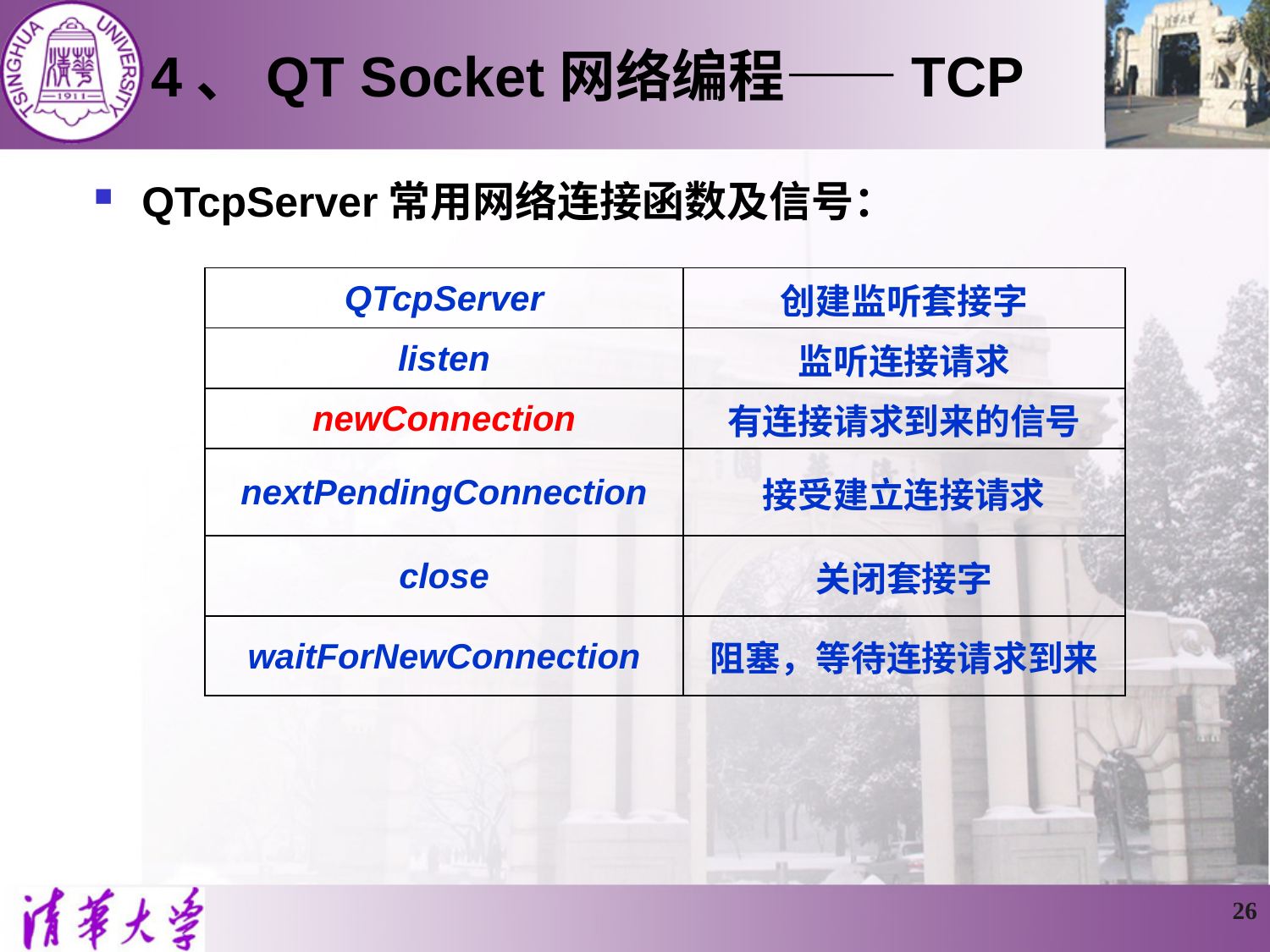

4、QT Socket网络编程——TCP
QTcpServer常用网络连接函数及信号：
| QTcpServer | 创建监听套接字 |
| --- | --- |
| listen | 监听连接请求 |
| newConnection | 有连接请求到来的信号 |
| nextPendingConnection | 接受建立连接请求 |
| close | 关闭套接字 |
| waitForNewConnection | 阻塞，等待连接请求到来 |
26